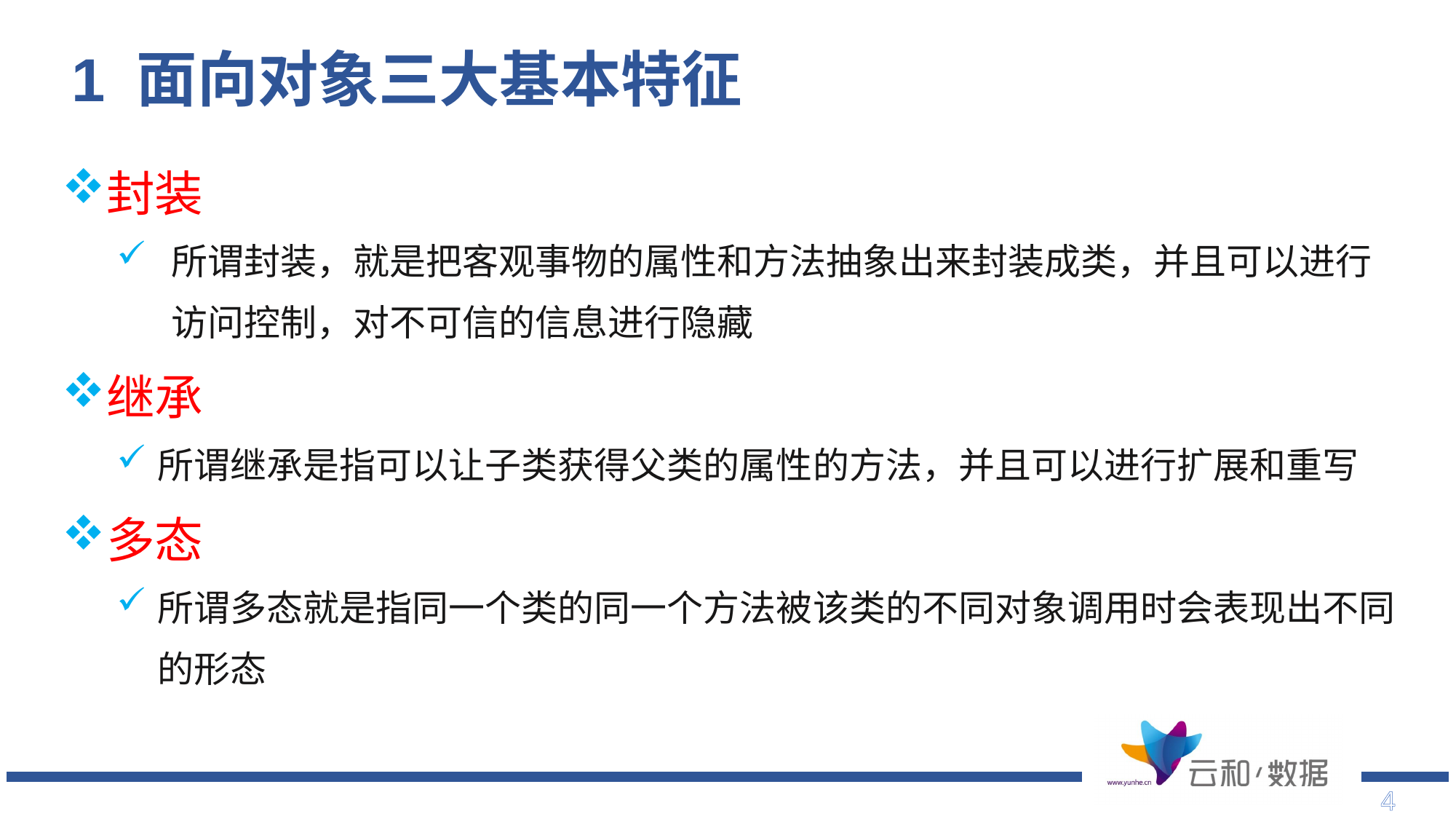

# 1 面向对象三大基本特征
封装
所谓封装，就是把客观事物的属性和方法抽象出来封装成类，并且可以进行访问控制，对不可信的信息进行隐藏
继承
所谓继承是指可以让子类获得父类的属性的方法，并且可以进行扩展和重写
多态
所谓多态就是指同一个类的同一个方法被该类的不同对象调用时会表现出不同的形态